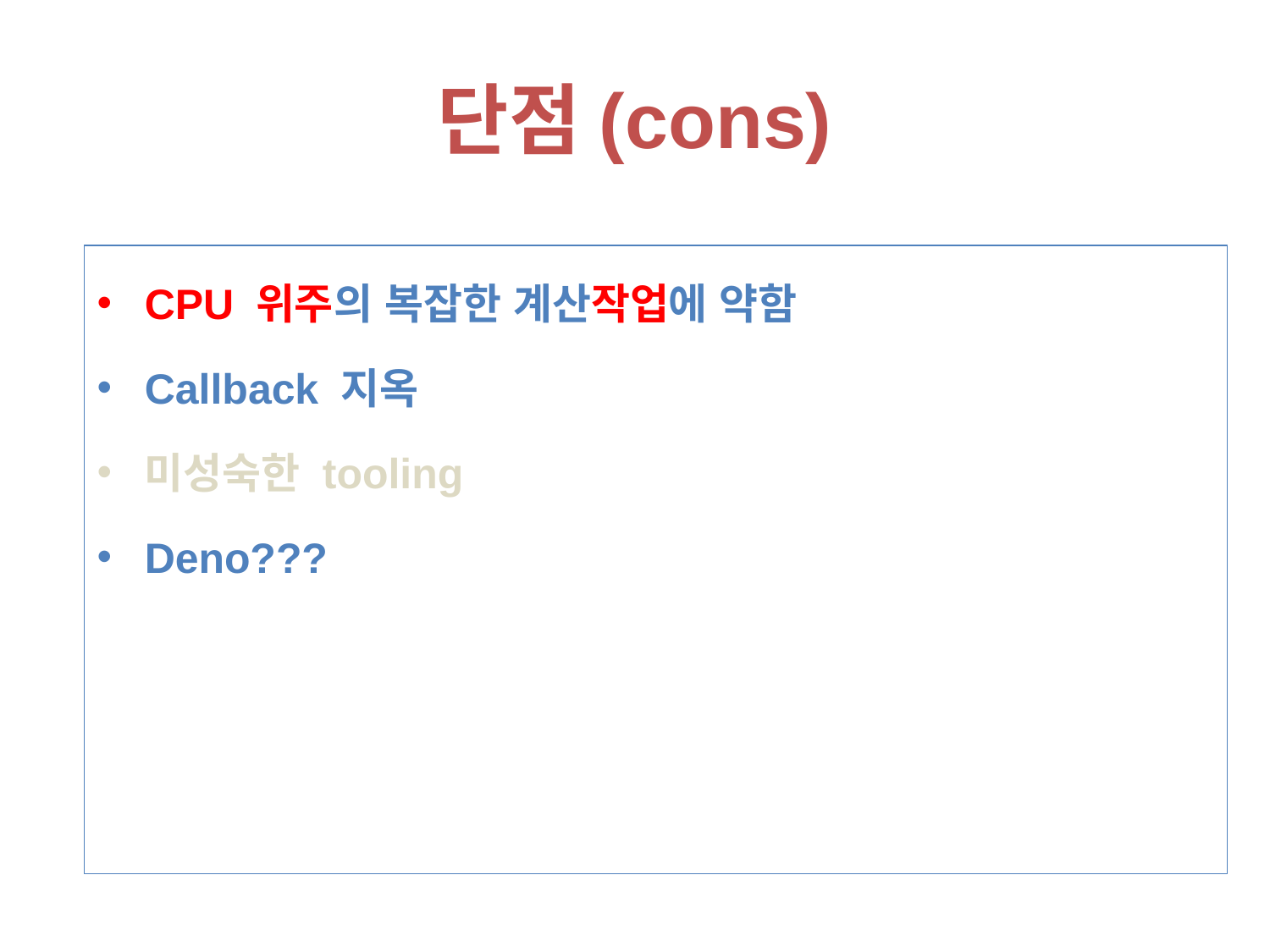

단점(cons)
CPU 위주의 복잡한 계산작업에 약함
Callback 지옥
미성숙한 tooling
Deno???